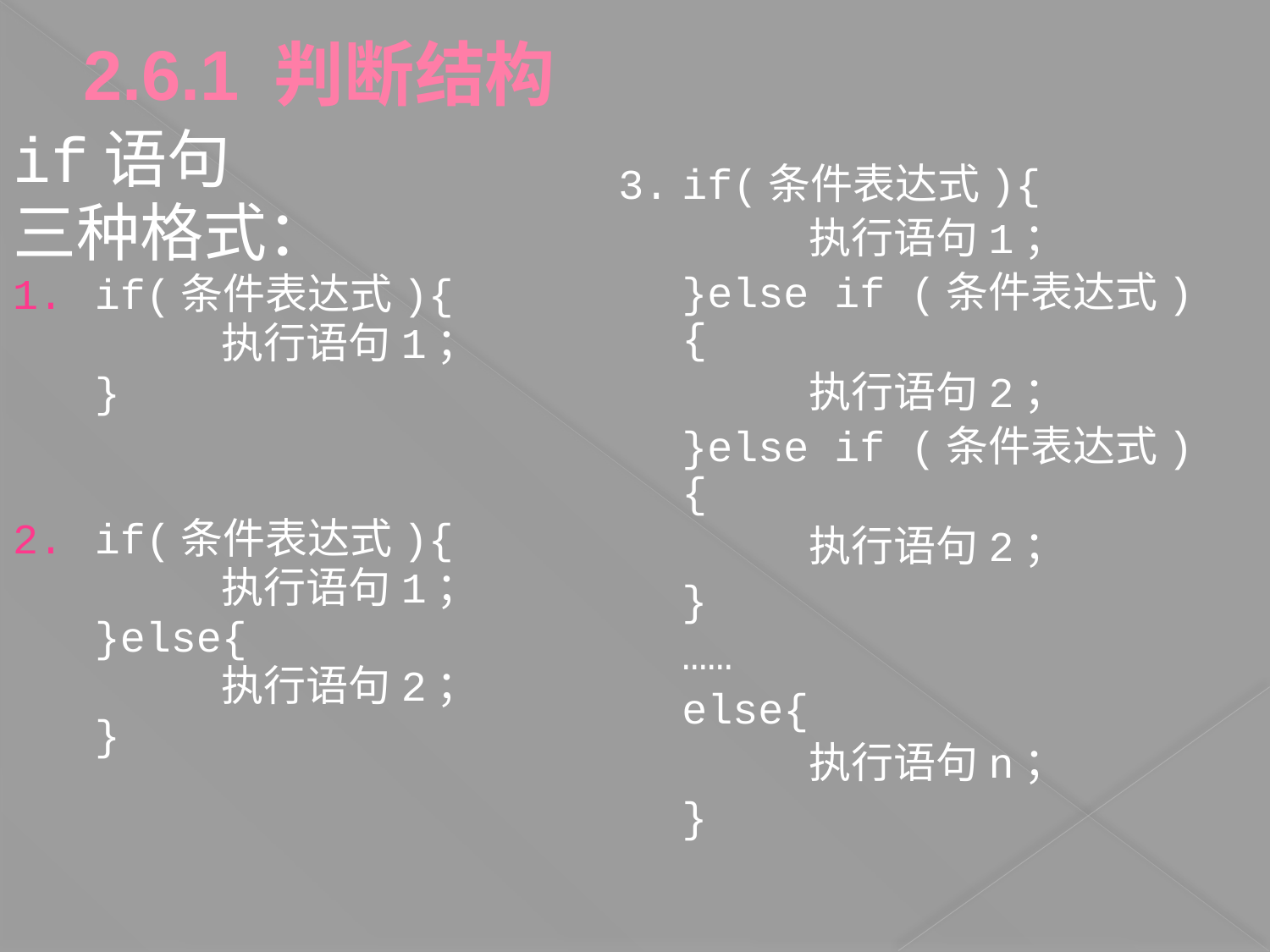

2.6.1 判断结构
# if语句
三种格式：
if(条件表达式){
		执行语句1；
	}

if(条件表达式){
		执行语句1；
	}else{
		执行语句2；
	}

if(条件表达式){
		执行语句1；
	}else if (条件表达式){
		执行语句2；
	}else if (条件表达式){
		执行语句2；
	}
	……
	else{
		执行语句n；
	}